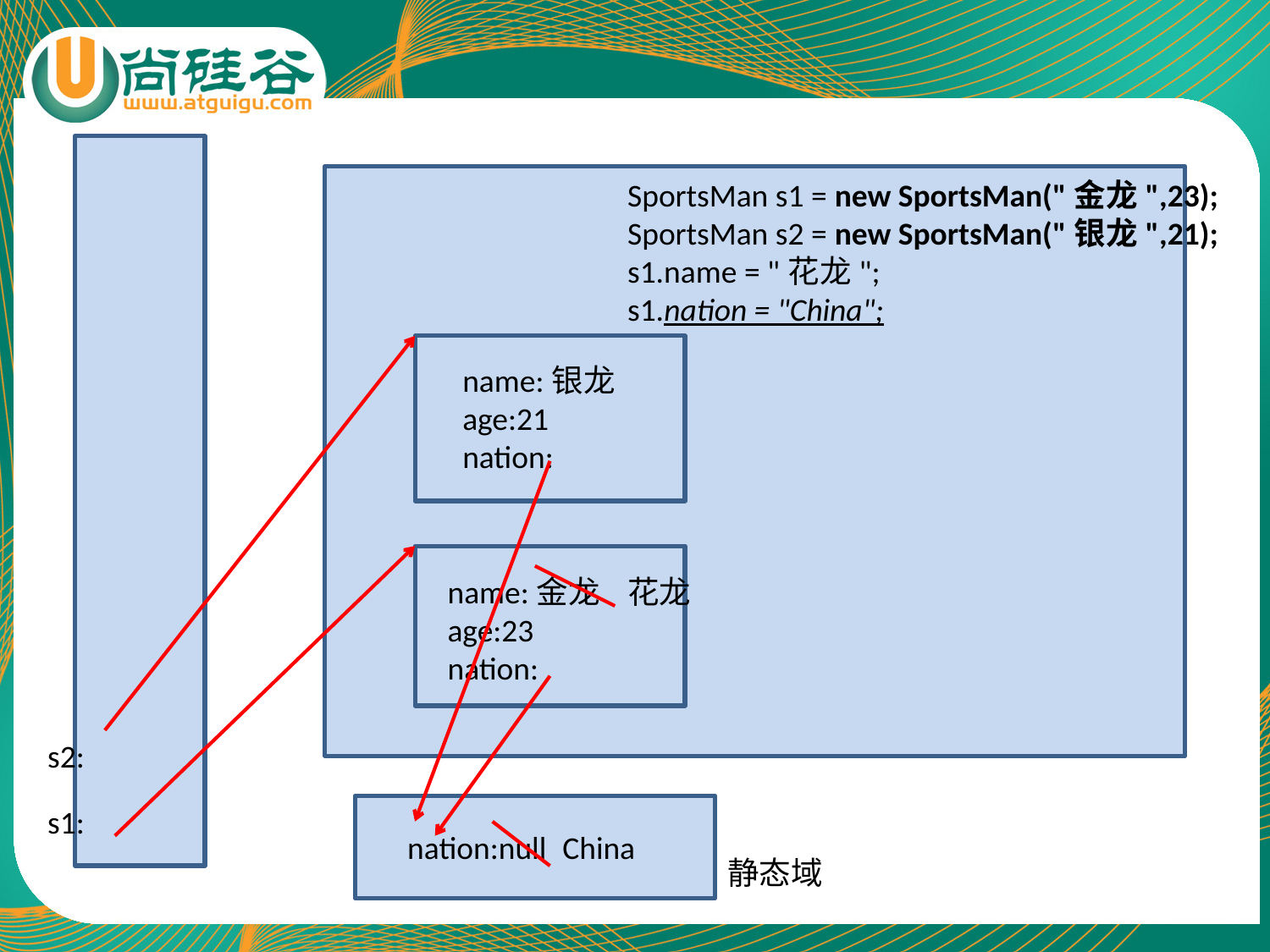

SportsMan s1 = new SportsMan("金龙",23);
SportsMan s2 = new SportsMan("银龙",21);
s1.name = "花龙";
s1.nation = "China";

name:银龙
age:21
nation:

name:金龙
age:23
nation:
花龙
s2:
s1:

nation:null
China
静态域